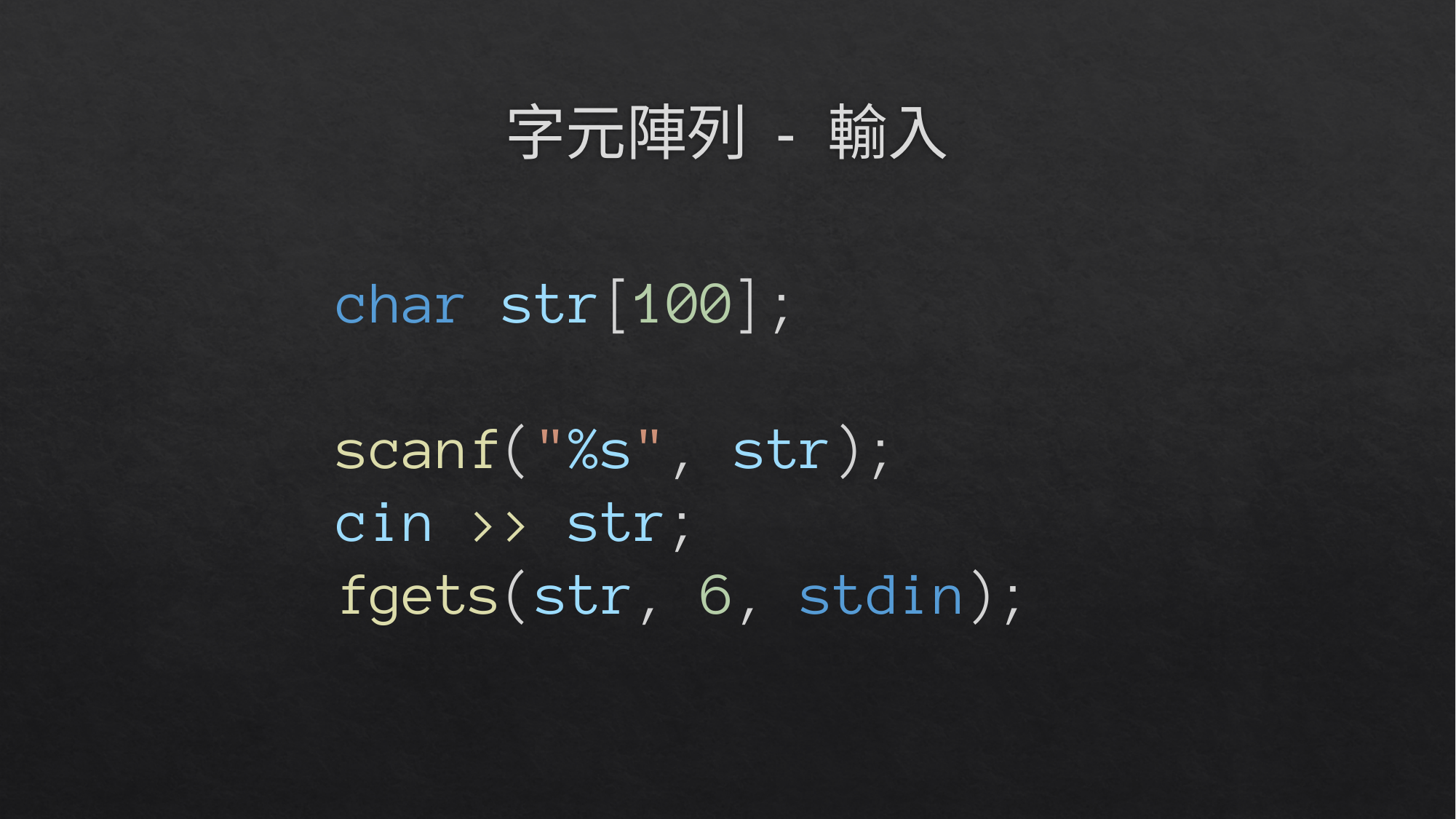

# 字元陣列 - 輸入
char str[100];

scanf("%s", str);
cin >> str;
fgets(str, 6, stdin);